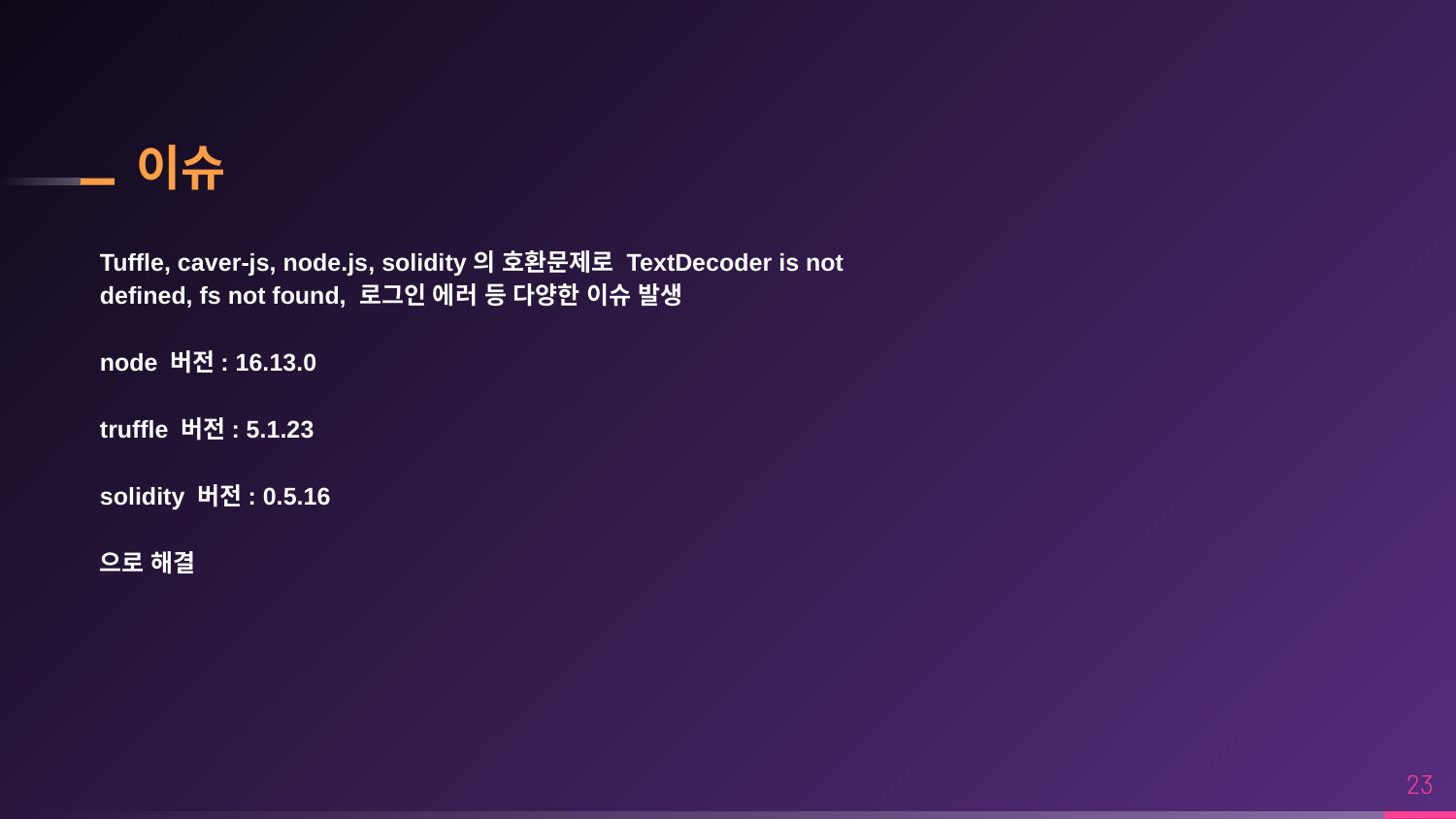

# 이슈
Tuffle, caver-js, node.js, solidity의 호환문제로 TextDecoder is not defined, fs not found, 로그인 에러 등 다양한 이슈 발생

node 버전: 16.13.0

truffle 버전: 5.1.23

solidity 버전: 0.5.16

으로 해결
23